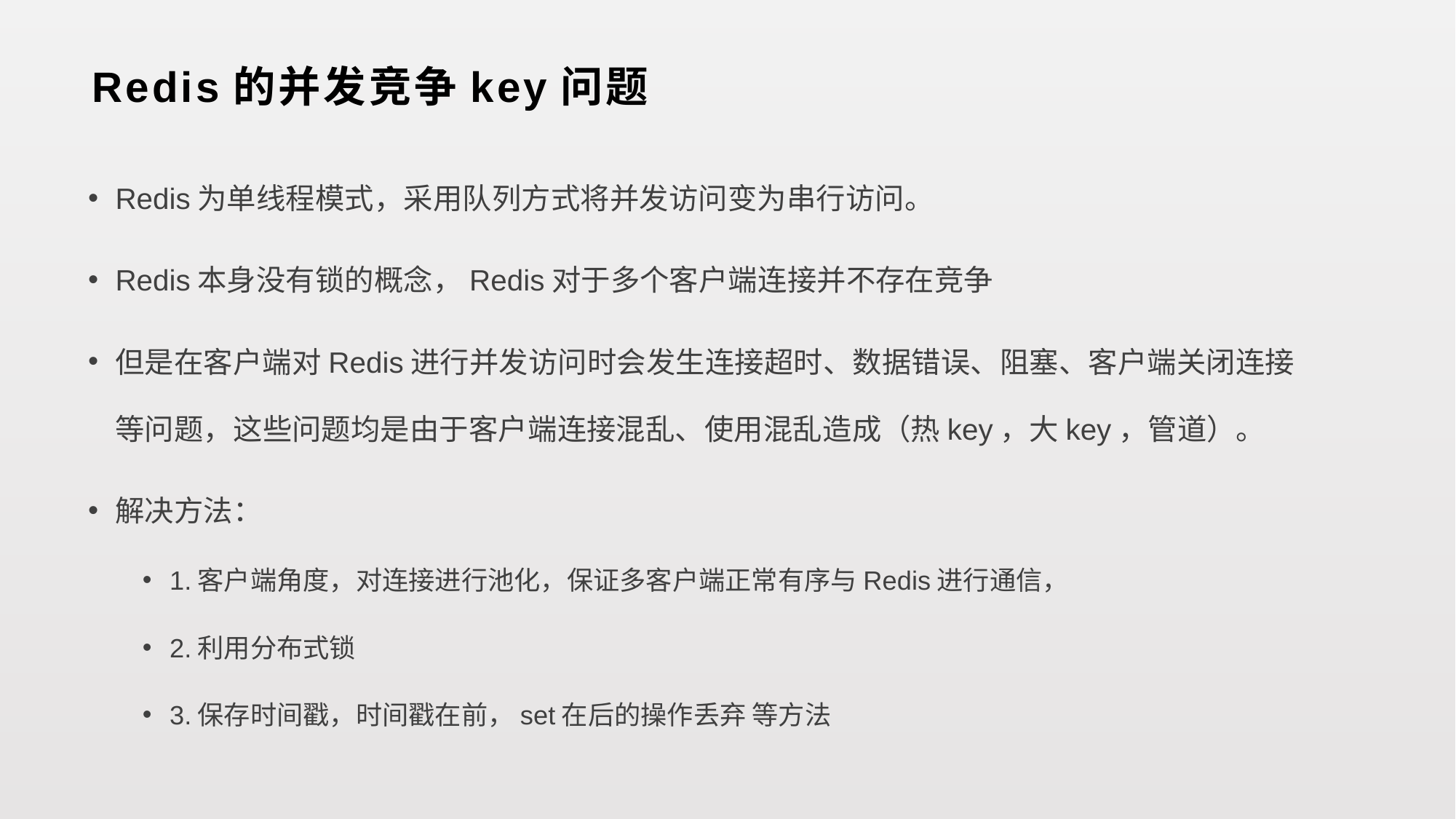

Redis的并发竞争key问题
Redis为单线程模式，采用队列方式将并发访问变为串行访问。
Redis本身没有锁的概念，Redis对于多个客户端连接并不存在竞争
但是在客户端对Redis进行并发访问时会发生连接超时、数据错误、阻塞、客户端关闭连接等问题，这些问题均是由于客户端连接混乱、使用混乱造成（热key，大key，管道）。
解决方法：
1.客户端角度，对连接进行池化，保证多客户端正常有序与Redis进行通信，
2.利用分布式锁
3.保存时间戳，时间戳在前，set在后的操作丢弃 等方法